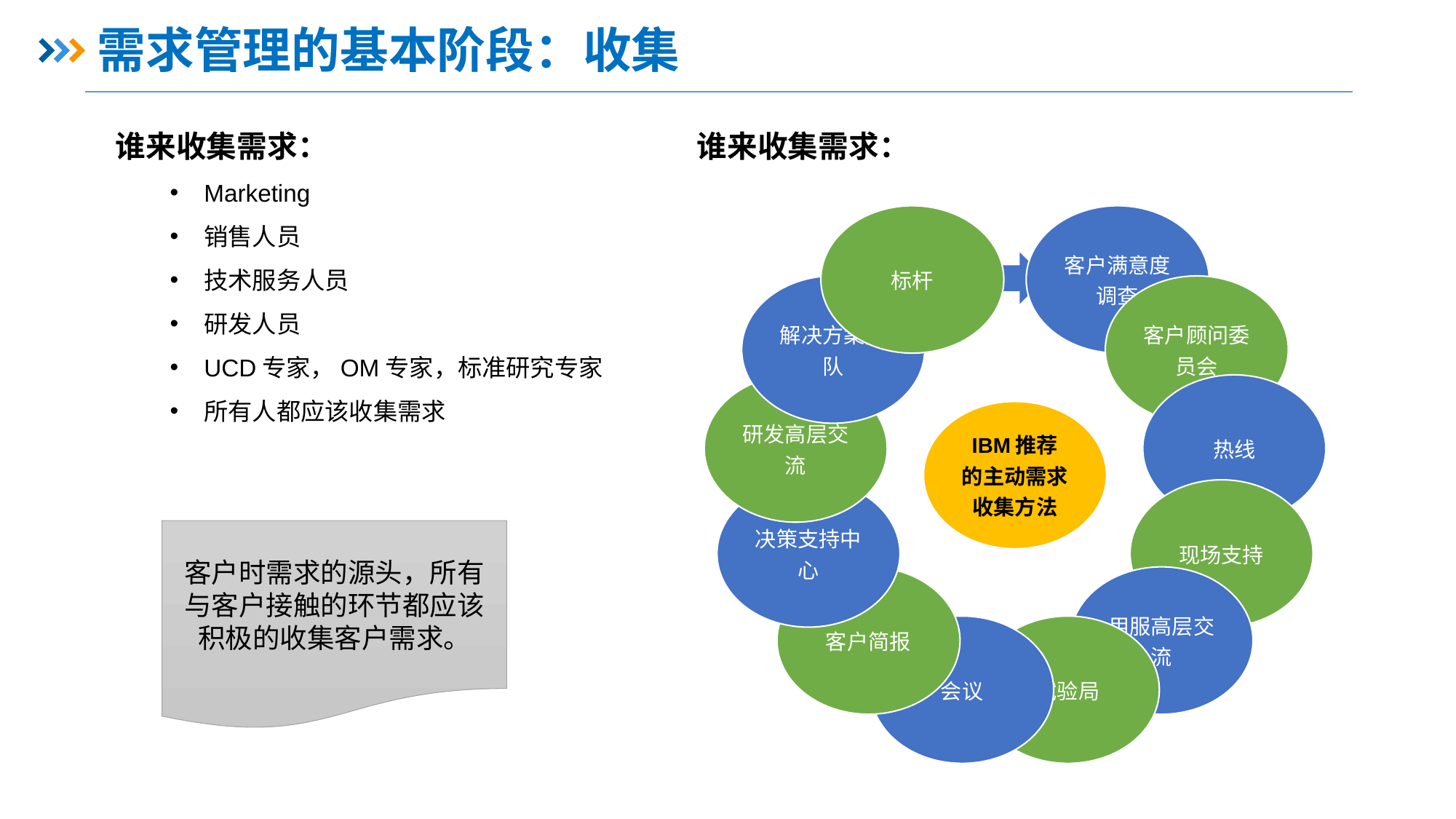

# 需求管理的基本阶段：收集
谁来收集需求：
Marketing
销售人员
技术服务人员
研发人员
UCD专家，OM专家，标准研究专家
所有人都应该收集需求
谁来收集需求：
IBM推荐的主动需求收集方法
客户满意度调查
客户顾问委员会
热线
现场支持
用服高层交流
试验局
会议
客户简报
决策支持中心
研发高层交流
解决方案团队
标杆
客户时需求的源头，所有与客户接触的环节都应该积极的收集客户需求。